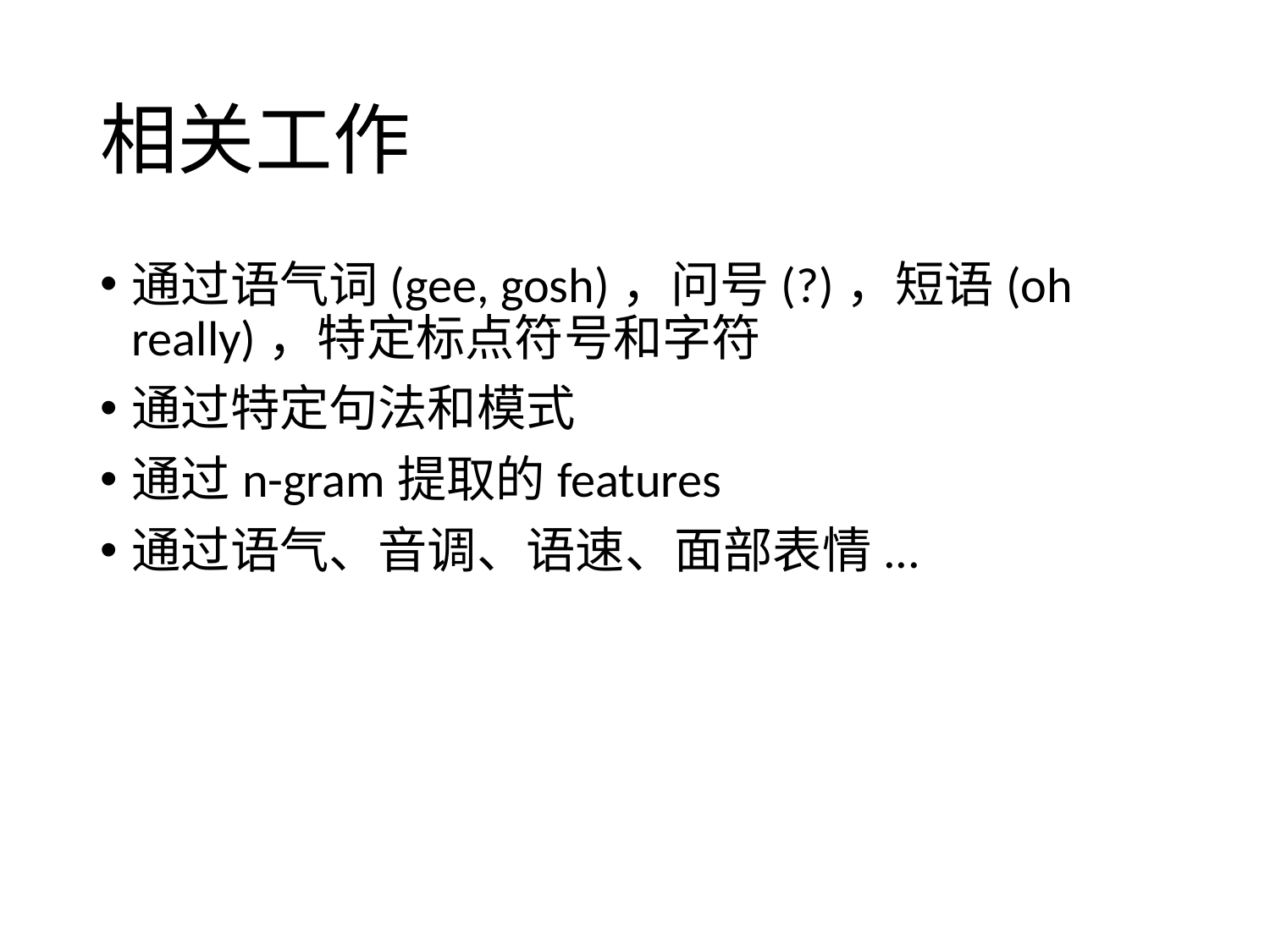

# 相关工作
通过语气词(gee, gosh)，问号(?)，短语(oh really)，特定标点符号和字符
通过特定句法和模式
通过n-gram提取的features
通过语气、音调、语速、面部表情...